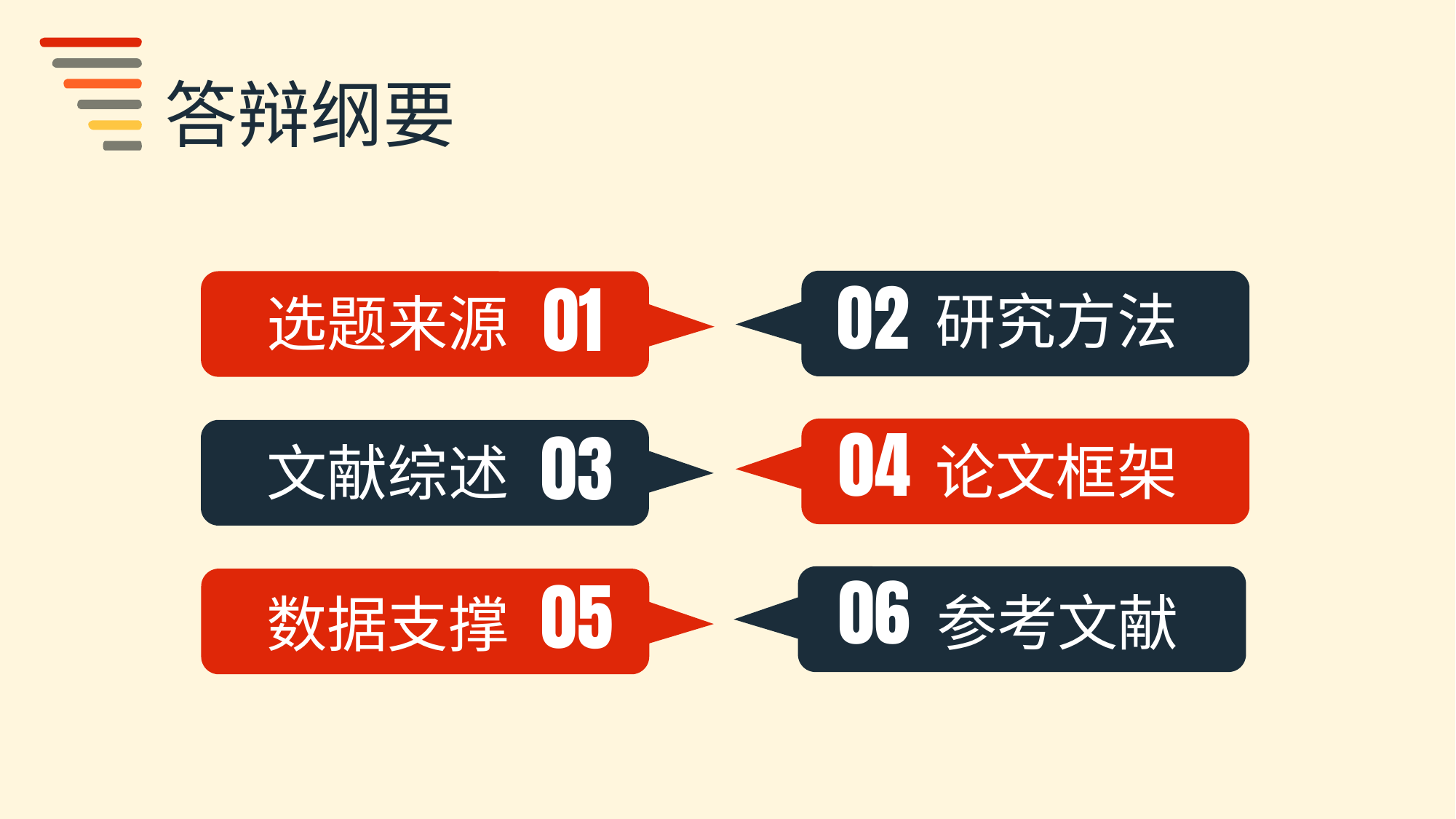

答辩纲要
02

研究方法

01
选题来源

04

论文框架

03

文献综述
06

参考文献

05

数据支撑